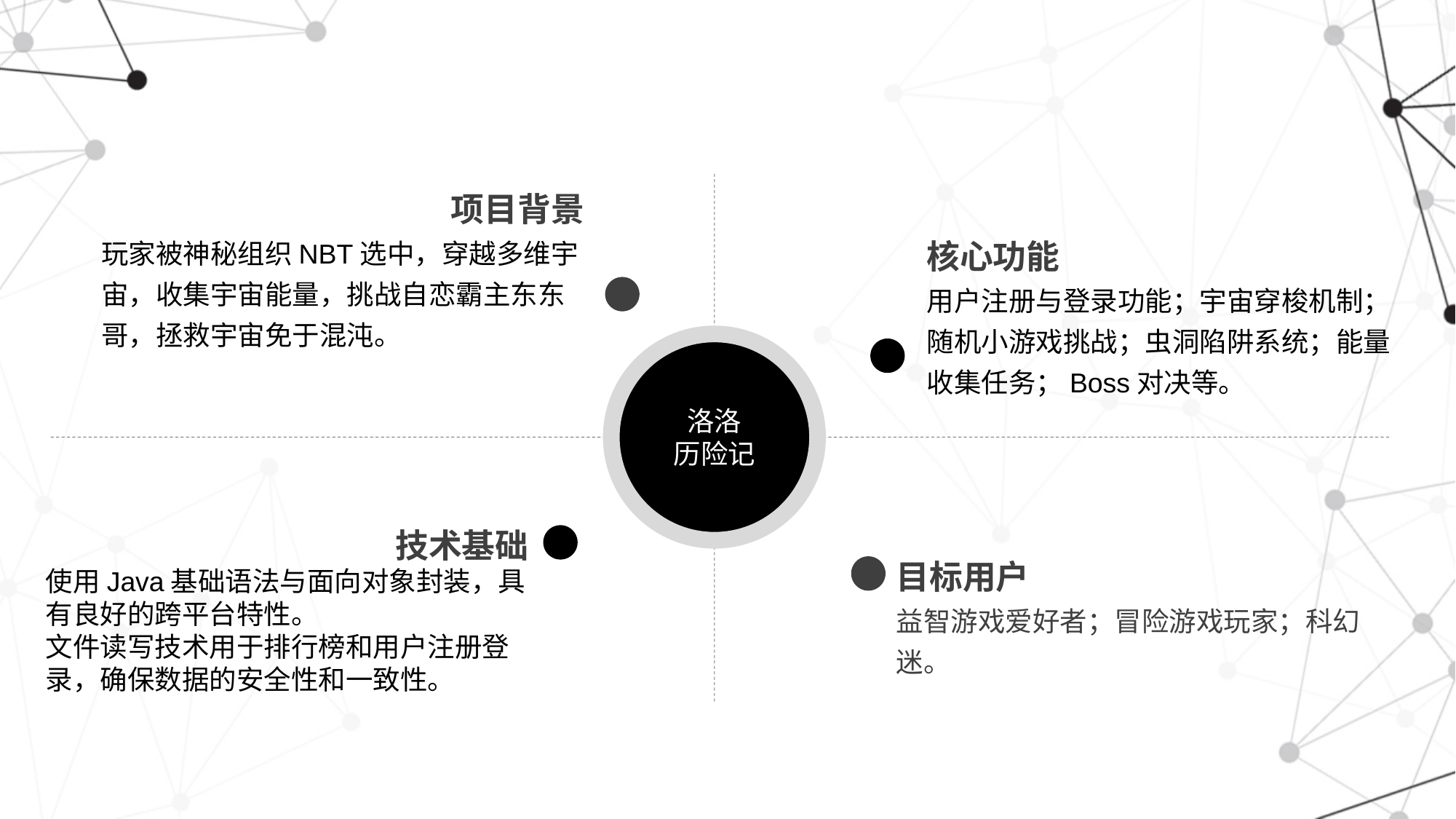

项目背景
玩家被神秘组织NBT选中，穿越多维宇宙，收集宇宙能量，挑战自恋霸主东东哥，拯救宇宙免于混沌。
核心功能
用户注册与登录功能；宇宙穿梭机制；随机小游戏挑战；虫洞陷阱系统；能量收集任务；Boss对决等。

洛洛
历险记

技术基础
使用Java基础语法与面向对象封装，具有良好的跨平台特性。
文件读写技术用于排行榜和用户注册登录，确保数据的安全性和一致性。

目标用户
益智游戏爱好者；冒险游戏玩家；科幻迷。